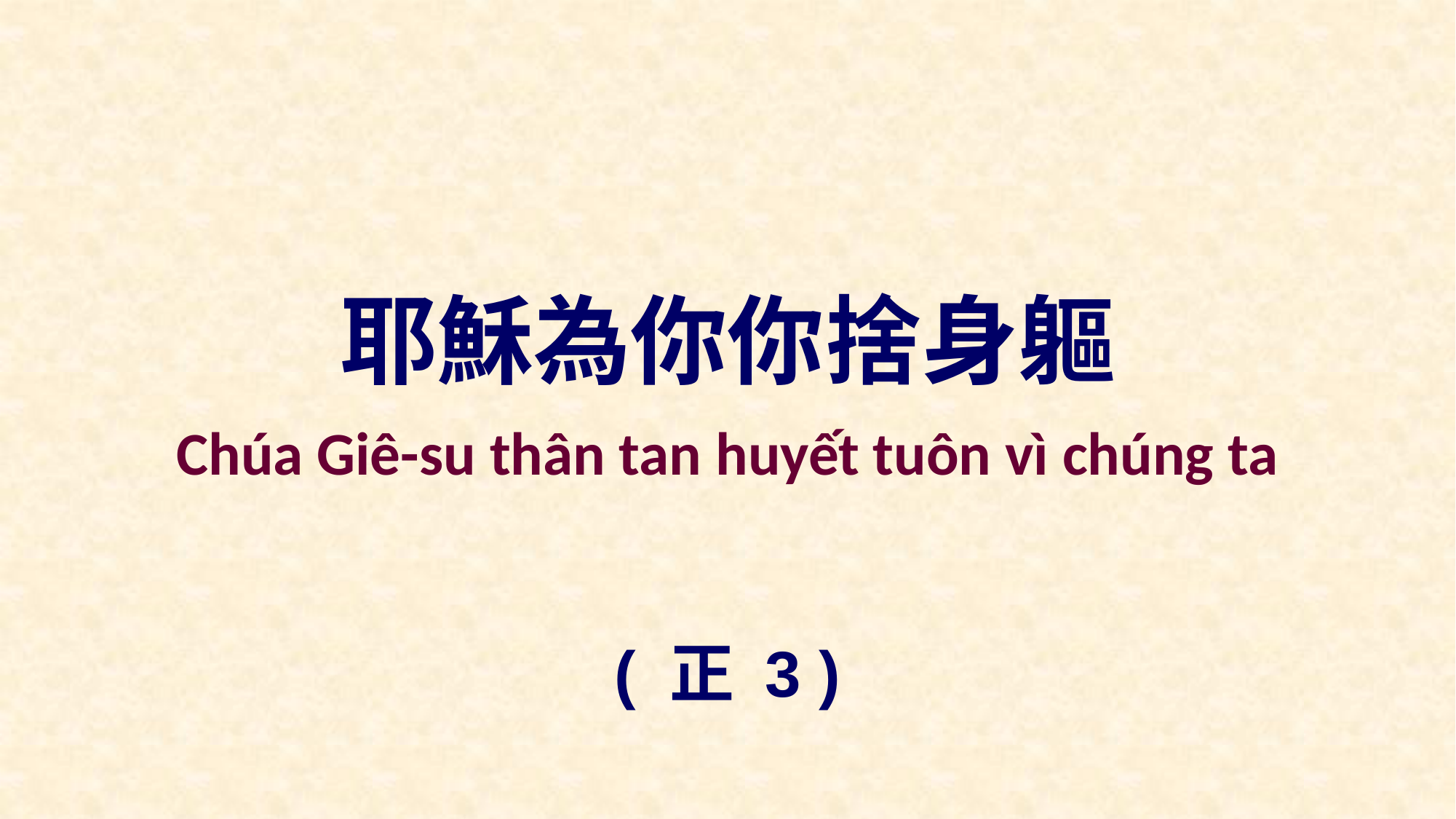

耶穌為你你捨身軀
Chúa Giê-su thân tan huyết tuôn vì chúng ta
( 正 3 )